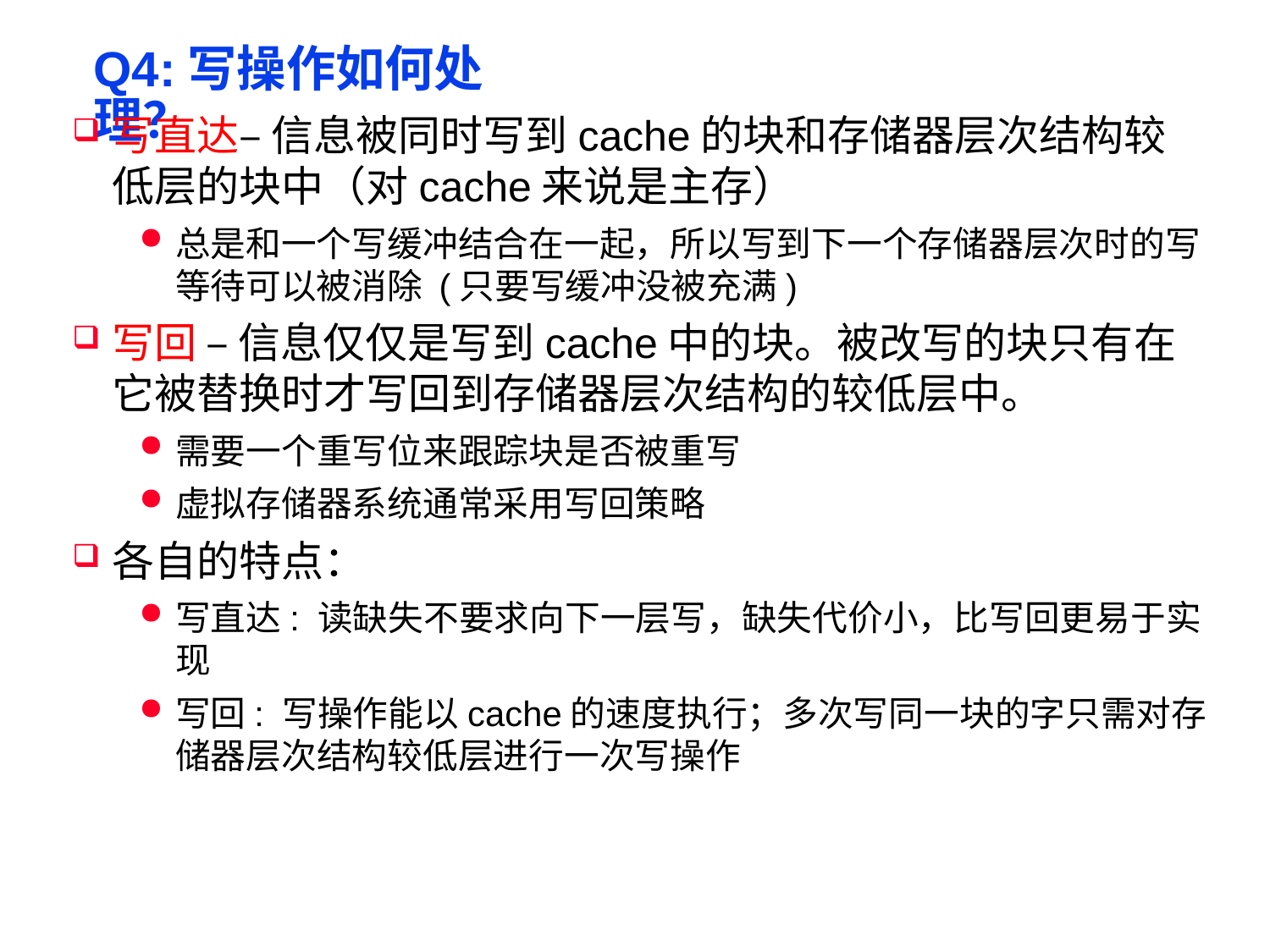

# Q4:写操作如何处理？
写直达– 信息被同时写到cache的块和存储器层次结构较低层的块中（对cache来说是主存）
总是和一个写缓冲结合在一起，所以写到下一个存储器层次时的写等待可以被消除 (只要写缓冲没被充满)
写回 – 信息仅仅是写到cache中的块。被改写的块只有在它被替换时才写回到存储器层次结构的较低层中。
需要一个重写位来跟踪块是否被重写
虚拟存储器系统通常采用写回策略
各自的特点：
写直达: 读缺失不要求向下一层写，缺失代价小，比写回更易于实现
写回: 写操作能以cache的速度执行；多次写同一块的字只需对存储器层次结构较低层进行一次写操作